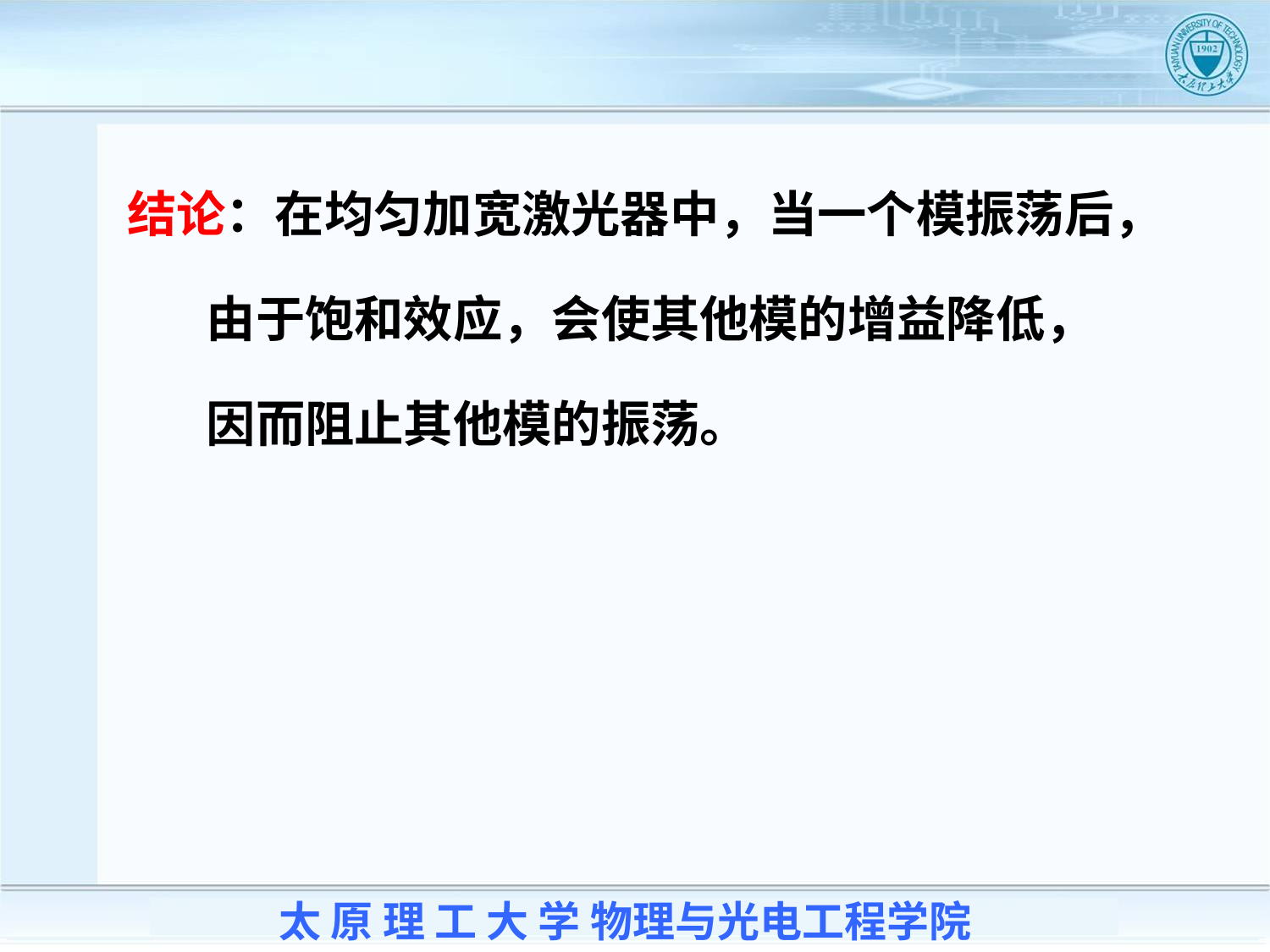

结论：在均匀加宽激光器中，当一个模振荡后，
      由于饱和效应，会使其他模的增益降低，
      因而阻止其他模的振荡。